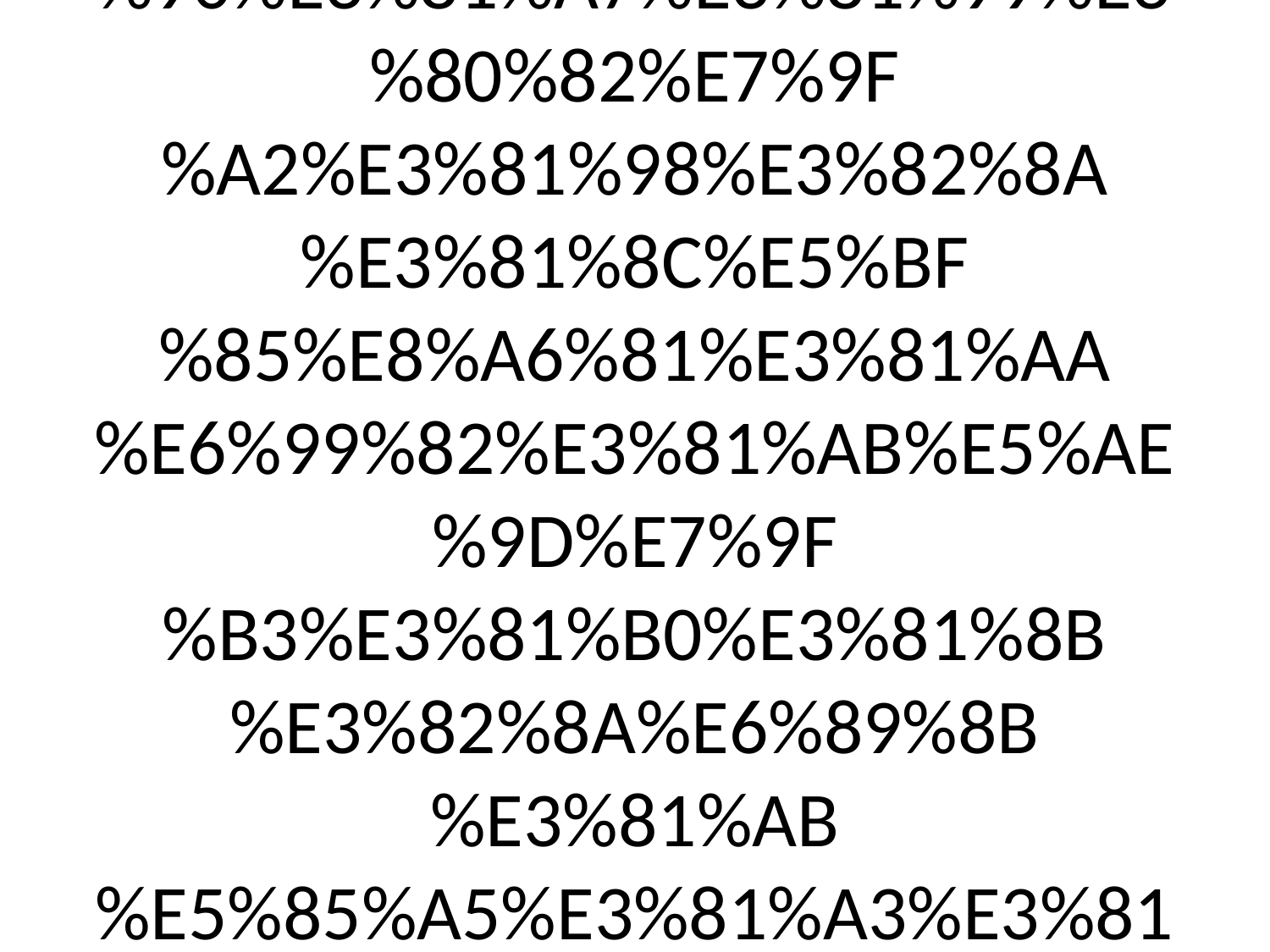

# - **研究と探索のリソース配分:** 研究と探索はどちらもコンパスや石版・矢じりといったリソースを消費します。**限られたリソースをどちらに振り向けるか**の判断が難しいところですが、基本は**研究トラックの要求を優先し、余力が出たら探索に回す**形になります ([アルナック攻略：②基本的な考え方｜京大シミュ研](https://note.com/ku_simken/n/ncbc99c958430#:~:text=%E2%91%B6%E5%BD%93%E7%84%B6%E3%81%AA%E3%81%8C%E3%82%89%E7%8A%B6%E6%B3%81%E6%AC%A1%E7%AC%AC%20%E7%A0%94%E7%A9%B6%E3%83%88%E3%83%A9%E3%83%83%E3%82%AF%E3%81%A7%E6%AC%A1%E3%81%AB%E5%BF%85%E8%A6%81%E3%81%AA%E8%B3%87%E6%BA%90%E3%81%93%E3%81%9D%E3%80%81%E6%9C%80%E3%82%82%E5%BF%85%E8%A6%81%E3%81%AA%E8%B3%87%E6%BA%90%E3%81%A7%E3%81%99%E3%80%82%E7%9F%A2%E3%81%98%E3%82%8A%E3%81%8C%E5%BF%85%E8%A6%81%E3%81%AA%E6%99%82%E3%81%AB%E5%AE%9D%E7%9F%B3%E3%81%B0%E3%81%8B%E3%82%8A%E6%89%8B%E3%81%AB%E5%85%A5%E3%81%A3%E3%81%A6%E3%81%97%E3%81%BE%E3%81%86%E3%81%A8%E3%80%81%E8%B2%A0%E3%81%91%E3%81%A6%E3%81%97%E3%81%BE%E3%81%84%E3%81%BE%E3%81%99%E3%80%82))。例えば次の研究ステップに矢じり2個必要であれば、まずそれを満たすことを考えます。満たせそうであれば、残りリソースでコンパスを貯めて探索に行く、という流れです。上級者はこの配分が非常に上手く、無駄なく両立させています。**一方に全振りし過ぎるともう一方がゼロになる**極端な結果を避け、**研究トラックでリードしつつ1～2回は探索もする**くらいのバランスが理想です。特に序盤～中盤は研究＞探索、終盤は探索＞研究のイメージで最後帳尻を合わせると良いでしょう。